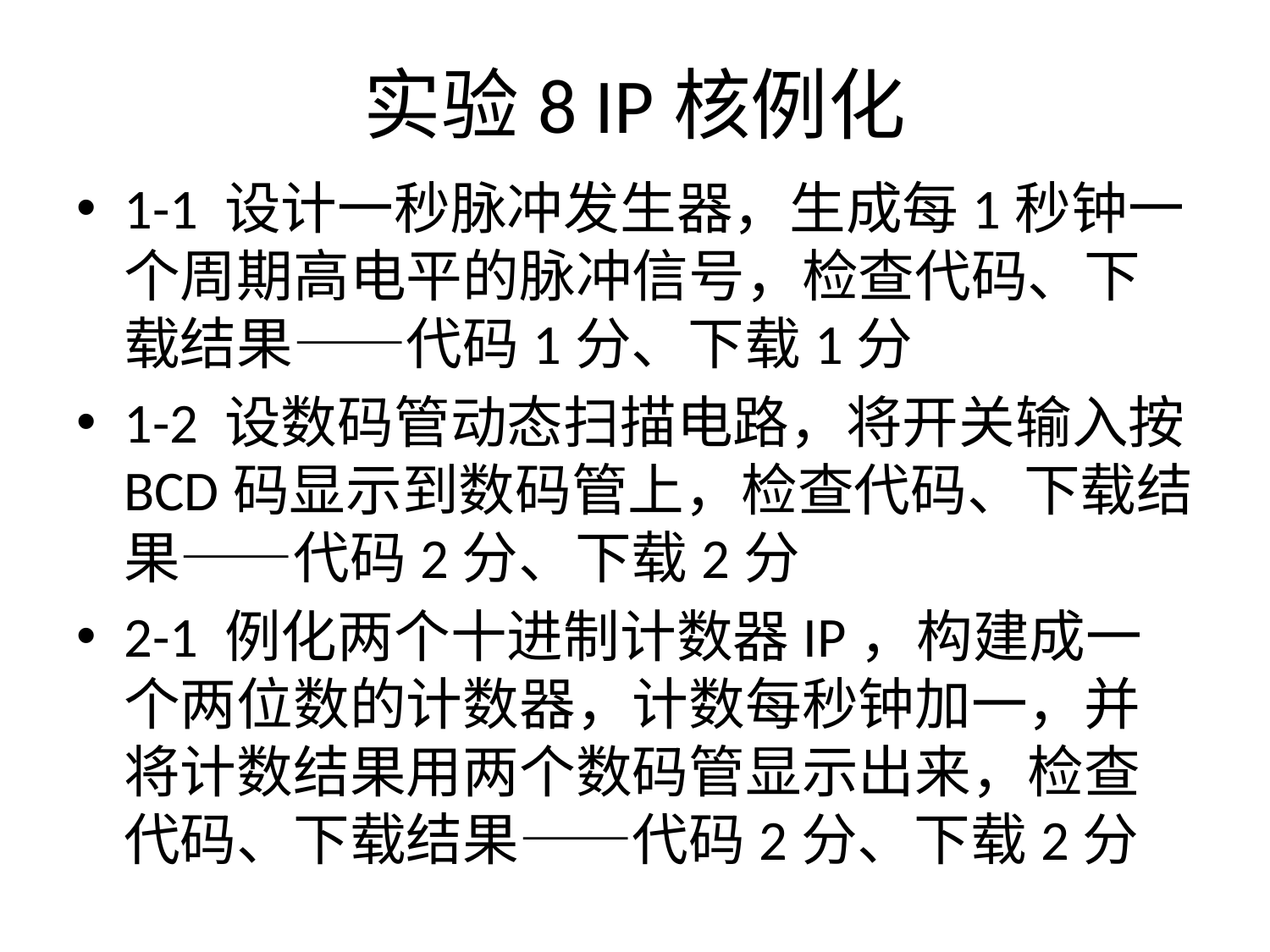

# 实验8 IP核例化
1-1 设计一秒脉冲发生器，生成每1秒钟一个周期高电平的脉冲信号，检查代码、下载结果——代码1分、下载1分
1-2 设数码管动态扫描电路，将开关输入按BCD码显示到数码管上，检查代码、下载结果——代码2分、下载2分
2-1 例化两个十进制计数器IP，构建成一个两位数的计数器，计数每秒钟加一，并将计数结果用两个数码管显示出来，检查代码、下载结果——代码2分、下载2分